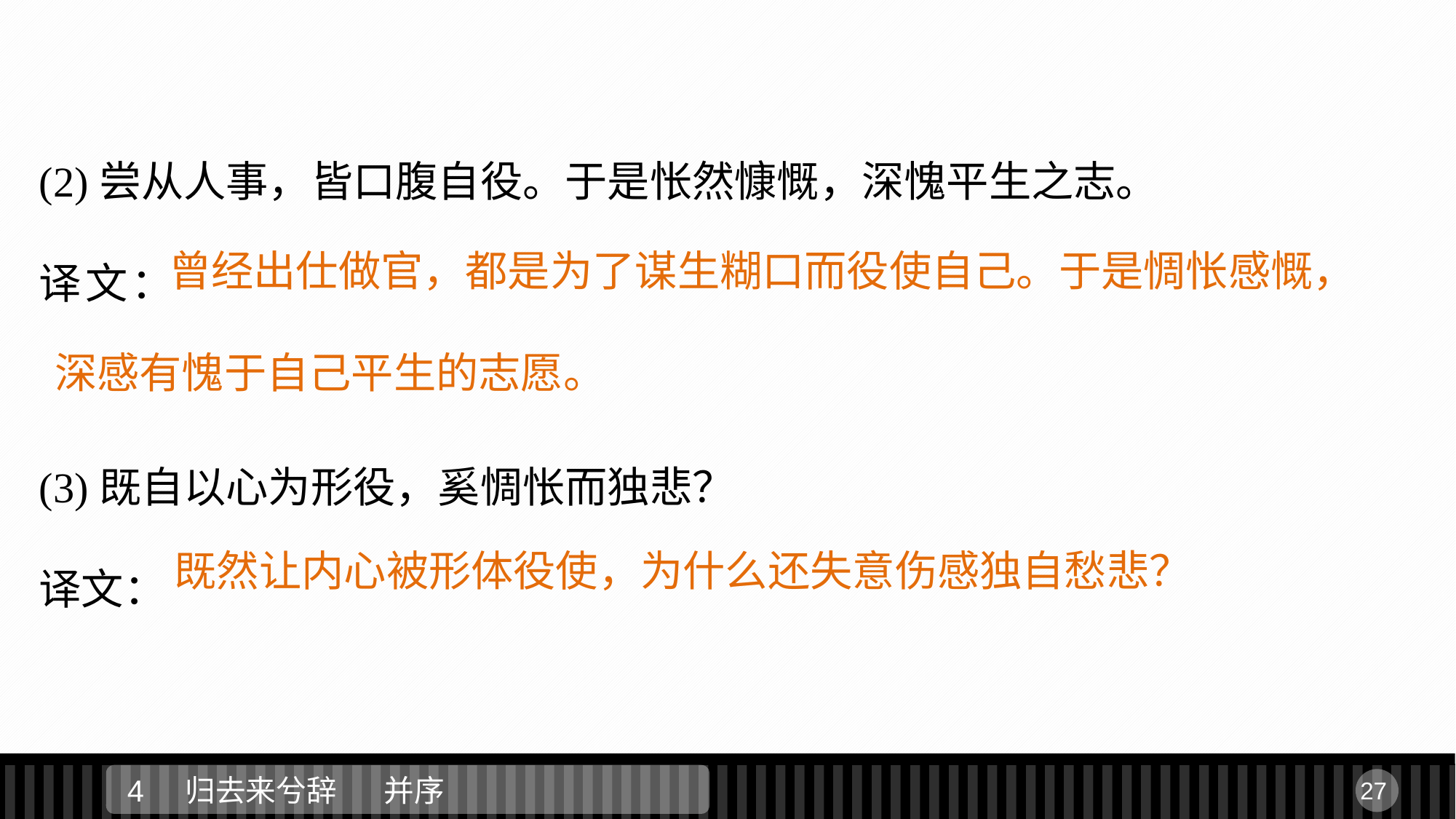

(2)尝从人事，皆口腹自役。于是怅然慷慨，深愧平生之志。
译文：
(3)既自以心为形役，奚惆怅而独悲？
译文：
           曾经出仕做官，都是为了谋生糊口而役使自己。于是惆怅感慨，深感有愧于自己平生的志愿。
既然让内心被形体役使，为什么还失意伤感独自愁悲？